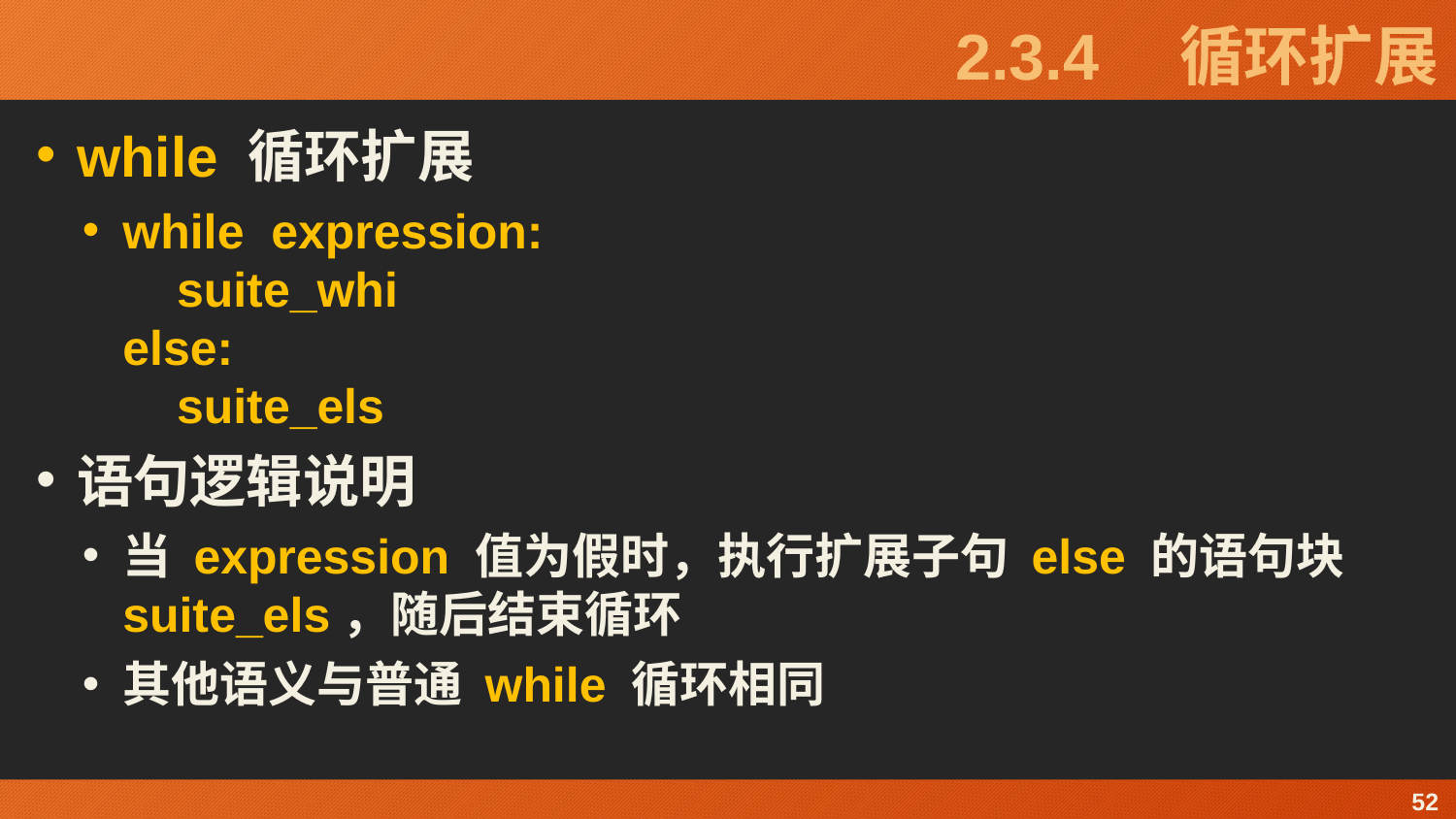

# 2.3.4　循环扩展
while 循环扩展
while  expression:
    suite_whi
else:
    suite_els
语句逻辑说明
当 expression 值为假时，执行扩展子句 else 的语句块 suite_els，随后结束循环
其他语义与普通 while 循环相同
52